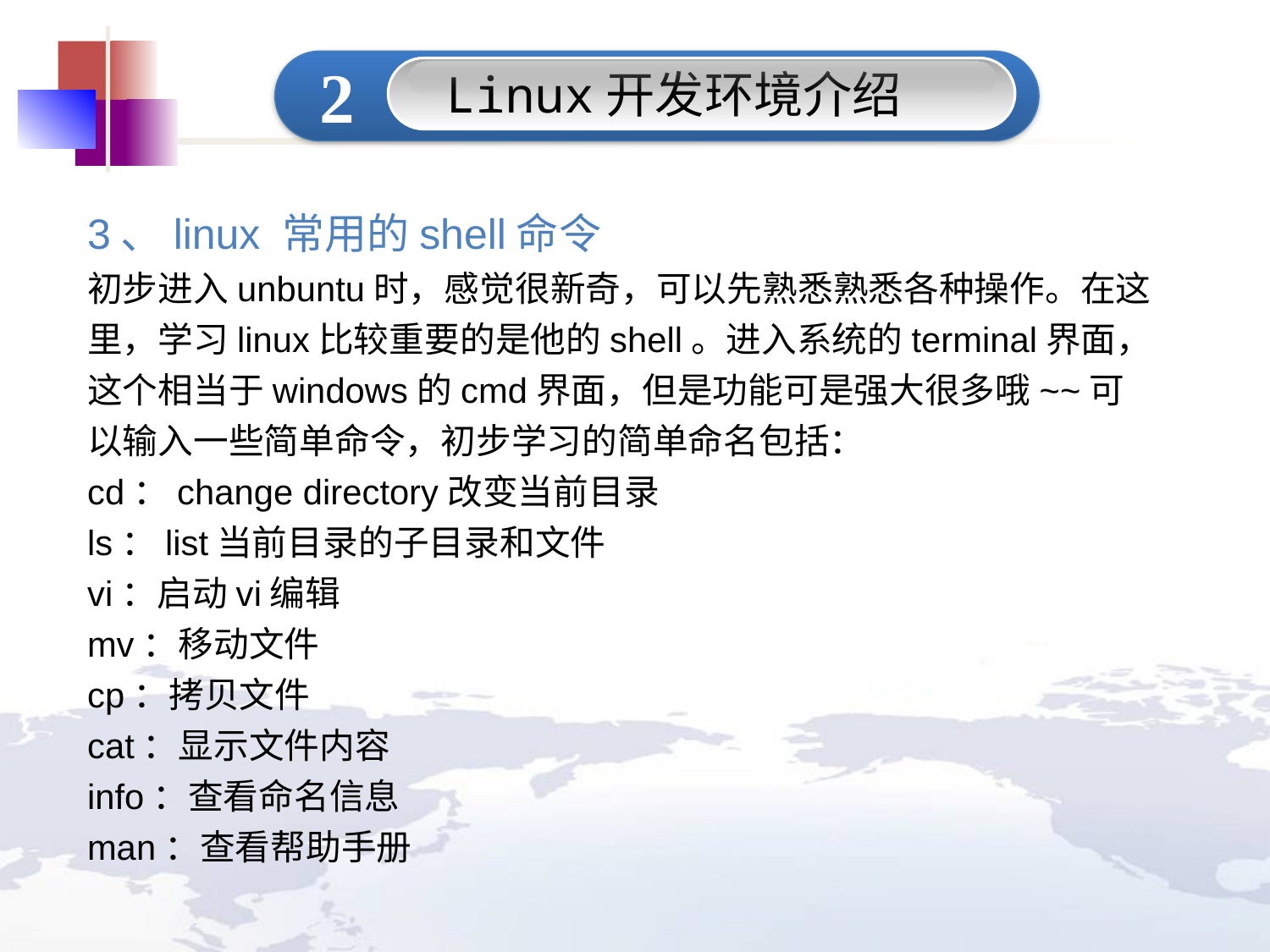

2

Linux开发环境介绍

3、linux 常用的shell命令
初步进入unbuntu时，感觉很新奇，可以先熟悉熟悉各种操作。在这里，学习linux比较重要的是他的shell。进入系统的terminal界面，这个相当于windows的cmd界面，但是功能可是强大很多哦~~可以输入一些简单命令，初步学习的简单命名包括：
cd：change directory改变当前目录
ls：list当前目录的子目录和文件
vi：启动vi编辑
mv：移动文件
cp：拷贝文件
cat：显示文件内容
info：查看命名信息
man：查看帮助手册